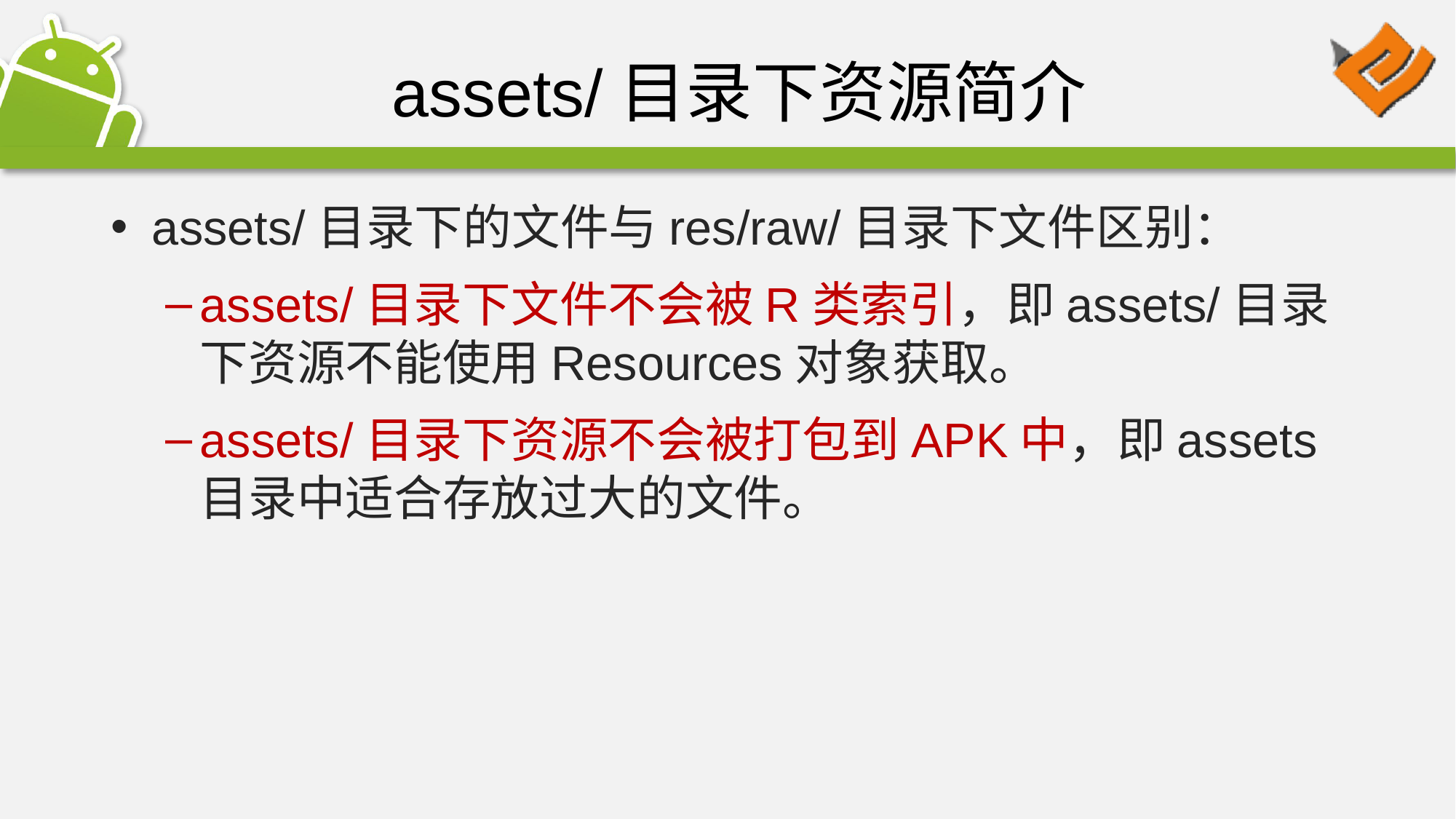

# assets/目录下资源简介
assets/目录下的文件与res/raw/目录下文件区别：
assets/目录下文件不会被R类索引，即assets/目录下资源不能使用Resources对象获取。
assets/目录下资源不会被打包到APK中，即assets目录中适合存放过大的文件。